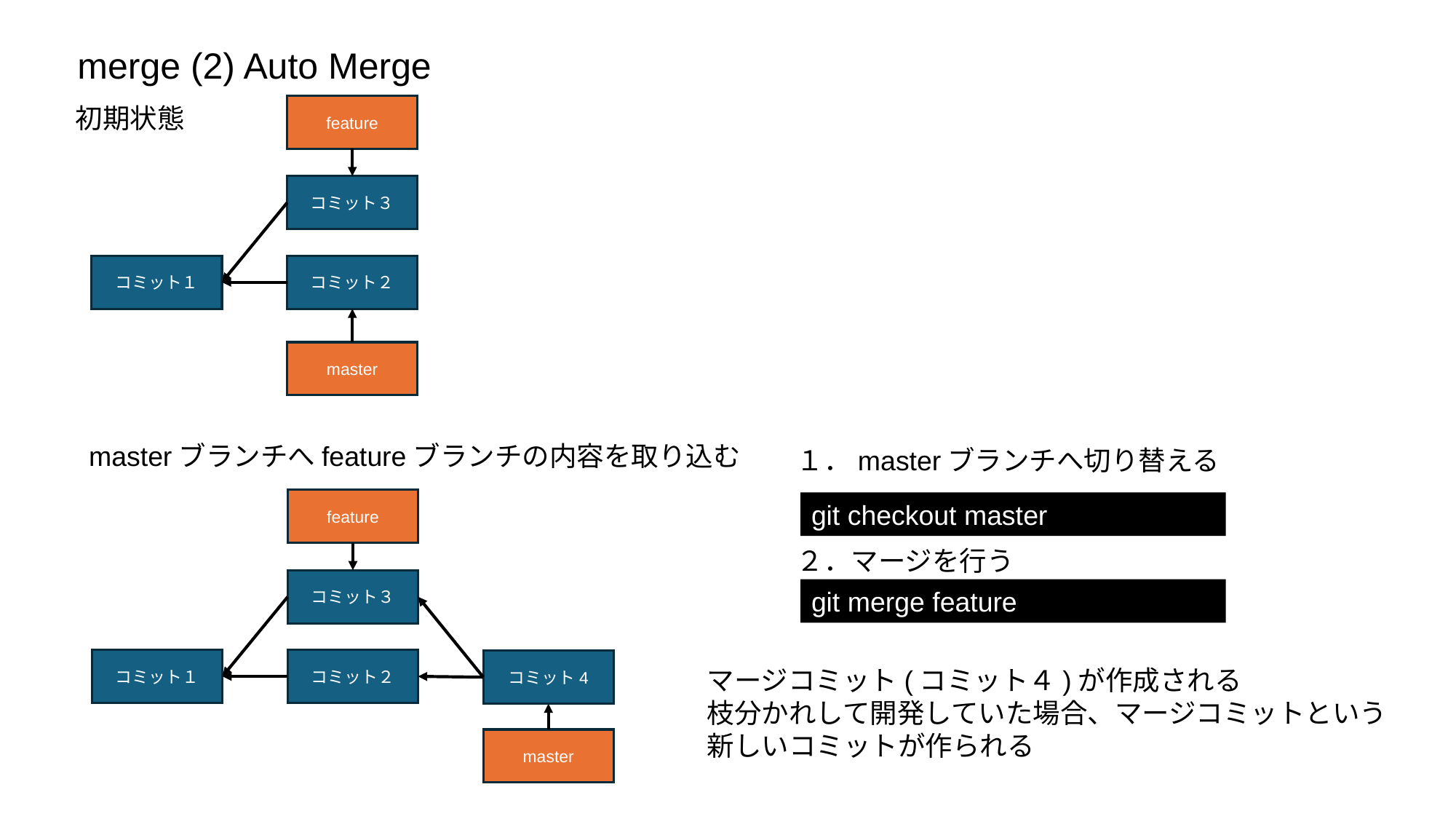

merge (2) Auto Merge
feature
コミット３
コミット１
コミット２
master
初期状態
masterブランチへfeatureブランチの内容を取り込む
１．masterブランチへ切り替える
feature
コミット３
コミット１
コミット２
コミット4
master
git checkout master
２．マージを行う
git merge feature
マージコミット(コミット４)が作成される
枝分かれして開発していた場合、マージコミットという新しいコミットが作られる